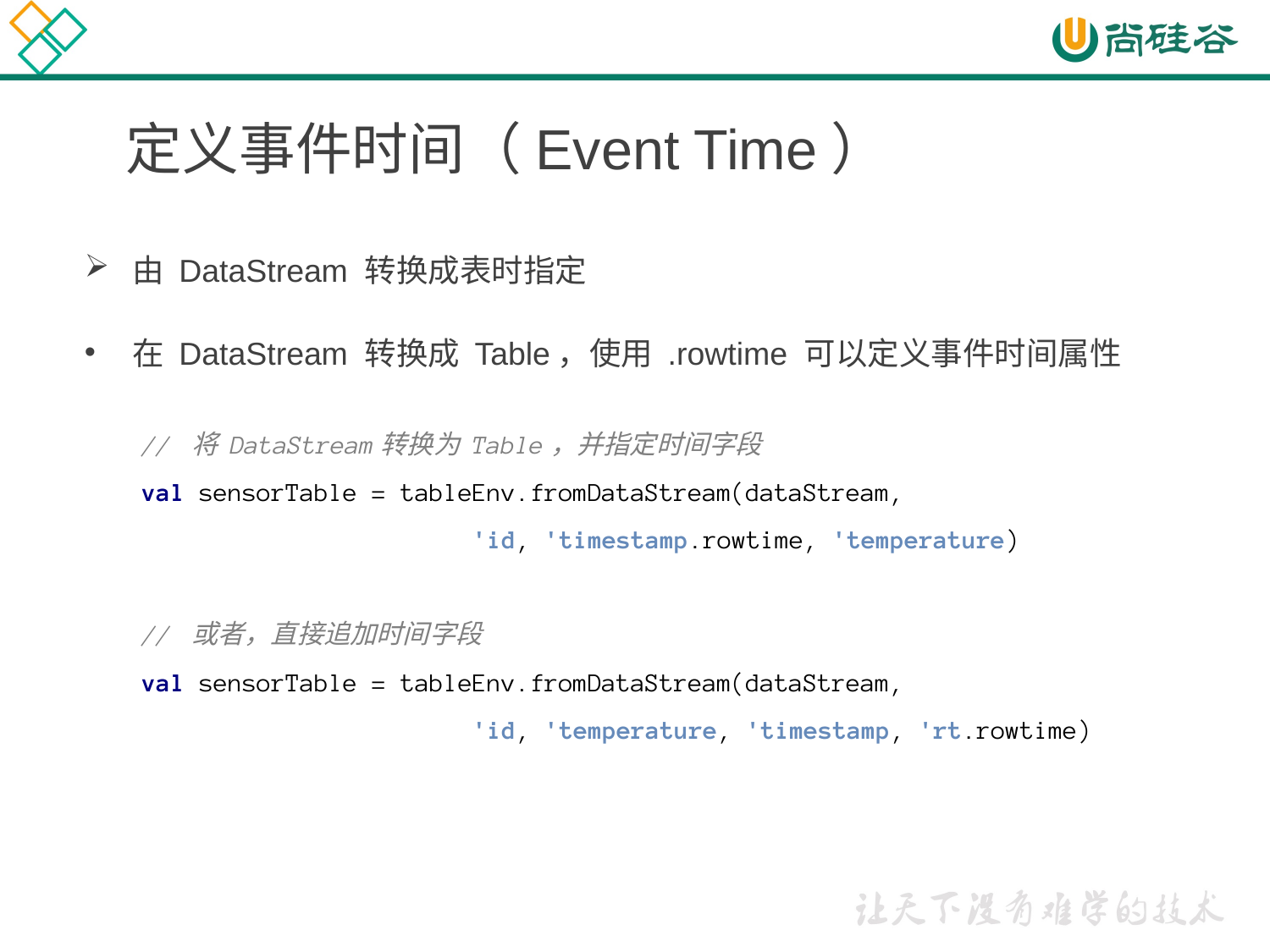

# 定义事件时间（Event Time）
由 DataStream 转换成表时指定
在 DataStream 转换成 Table，使用 .rowtime 可以定义事件时间属性
// 将 DataStream转换为 Table，并指定时间字段
val sensorTable = tableEnv.fromDataStream(dataStream,
                       'id, 'timestamp.rowtime, 'temperature)
// 或者，直接追加时间字段
val sensorTable = tableEnv.fromDataStream(dataStream,
                       'id, 'temperature, 'timestamp, 'rt.rowtime)